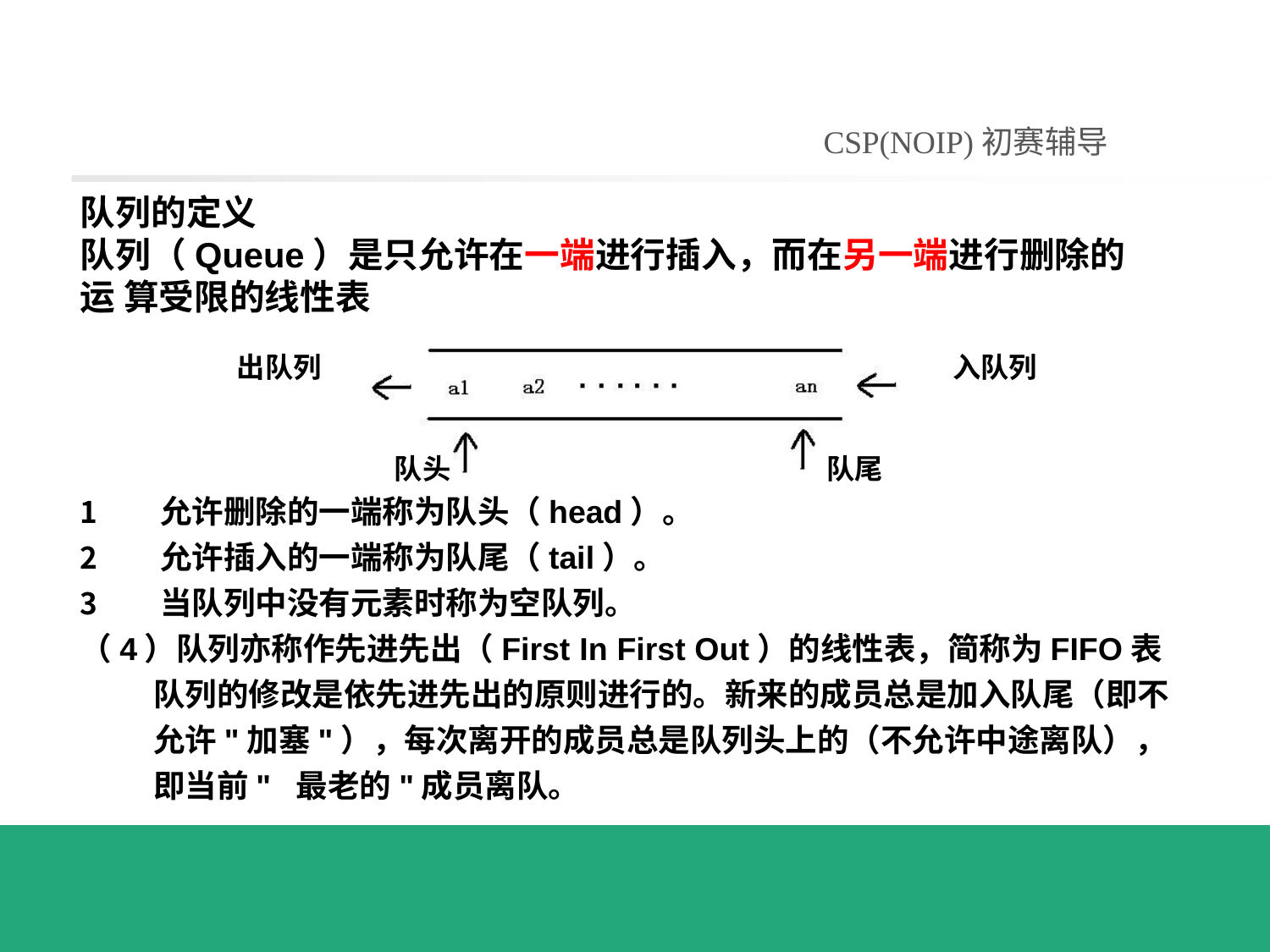

# CSP(NOIP)初赛辅导

队列的定义
队列（Queue）是只允许在一端进行插入，而在另一端进行删除的运 算受限的线性表

出队列	入队列

队头
允许删除的一端称为队头（head）。
允许插入的一端称为队尾（tail）。
当队列中没有元素时称为空队列。
队尾
（4）队列亦称作先进先出（First In First Out）的线性表，简称为FIFO表 队列的修改是依先进先出的原则进行的。新来的成员总是加入队尾（即不允许"加塞"），每次离开的成员总是队列头上的（不允许中途离队），即当前"  最老的"成员离队。